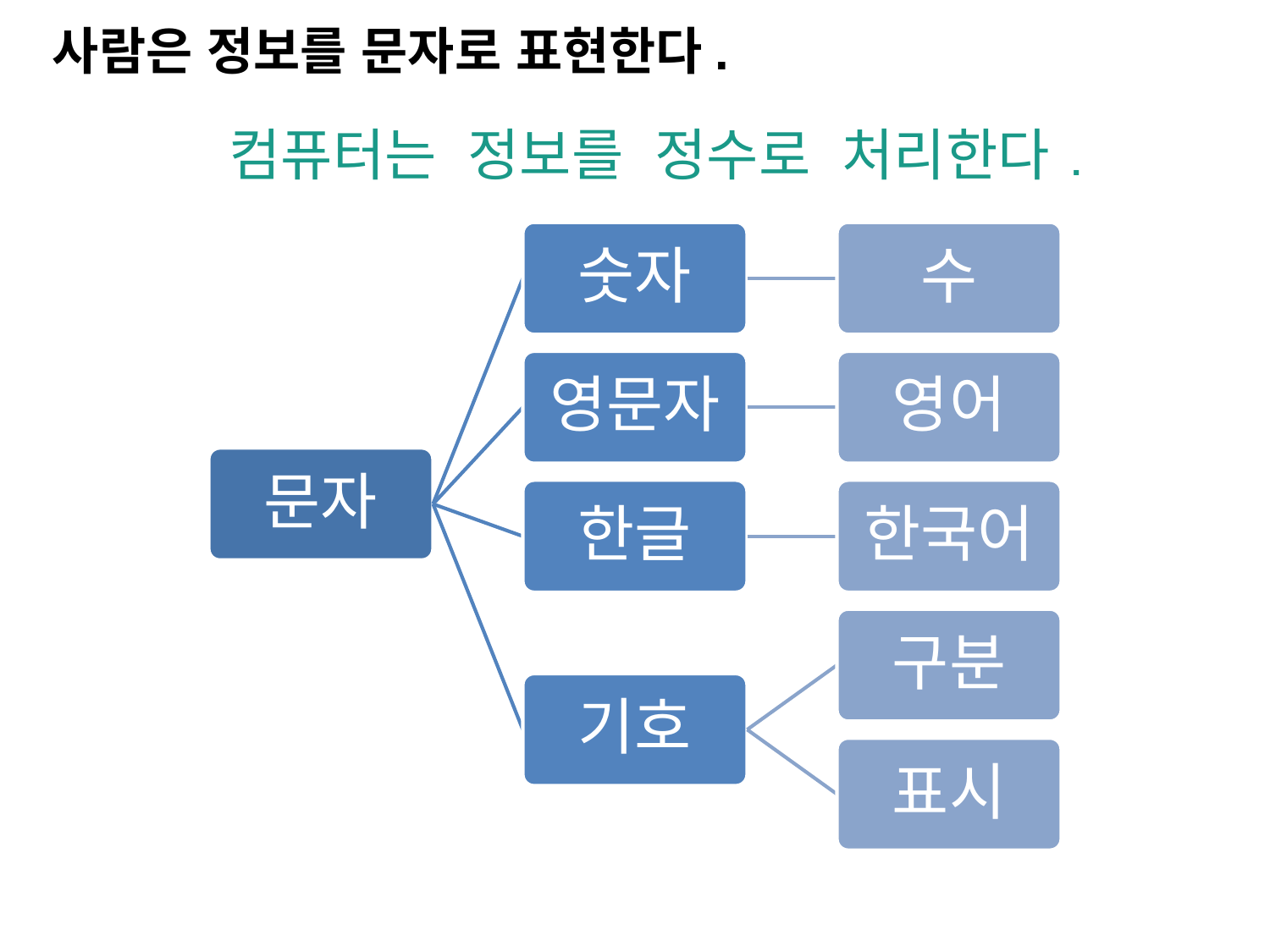

# 사람은 정보를 문자로 표현한다.
컴퓨터는 정보를 정수로 처리한다.

숫자
수

영문자
영어

문자

한글
한국어

구분

기호

표시